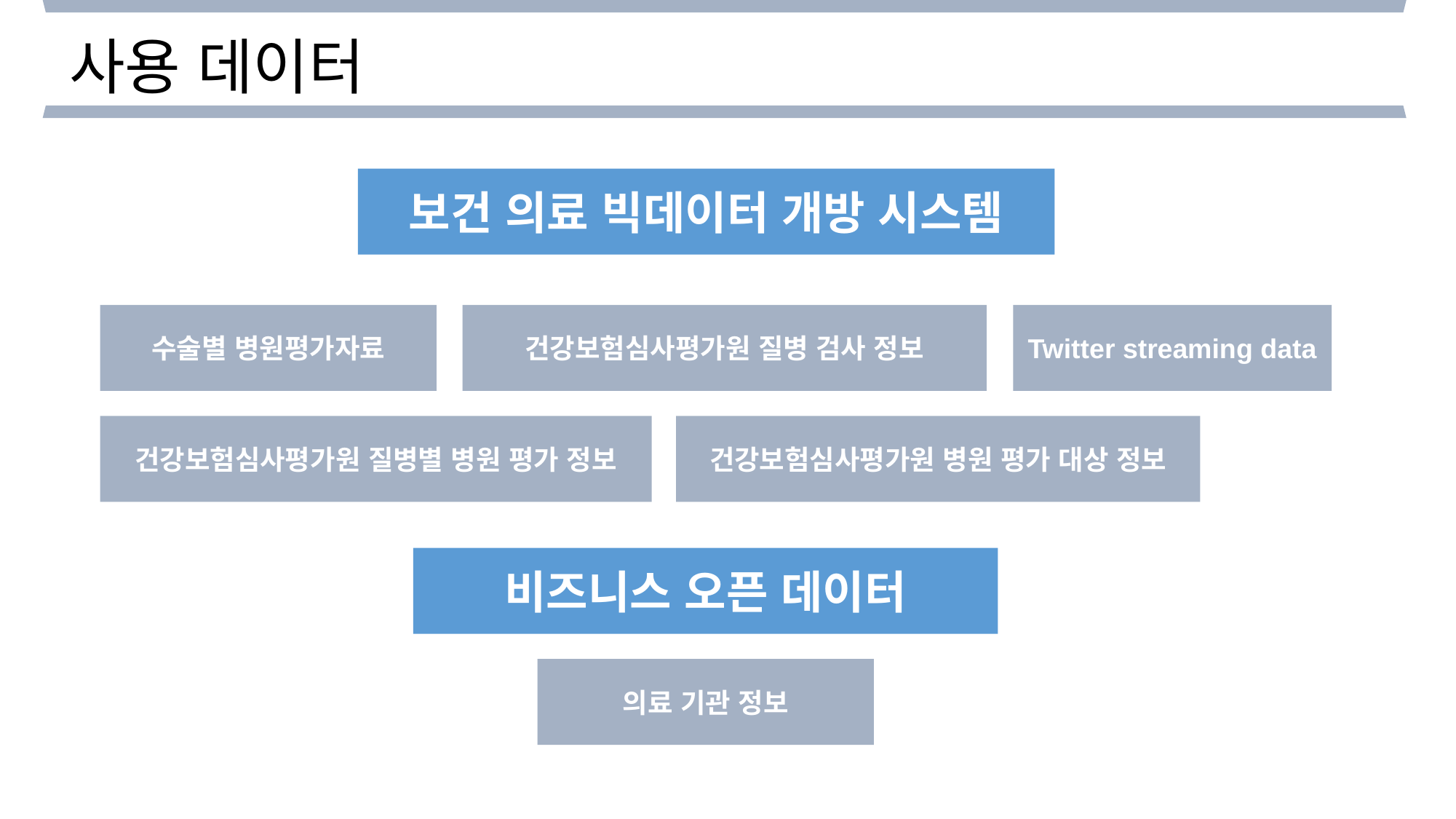

사용 데이터

보건 의료 빅데이터 개방 시스템
수술별 병원평가자료
건강보험심사평가원 질병 검사 정보
Twitter streaming data
건강보험심사평가원 질병별 병원 평가 정보
건강보험심사평가원 병원 평가 대상 정보
비즈니스 오픈 데이터
의료 기관 정보